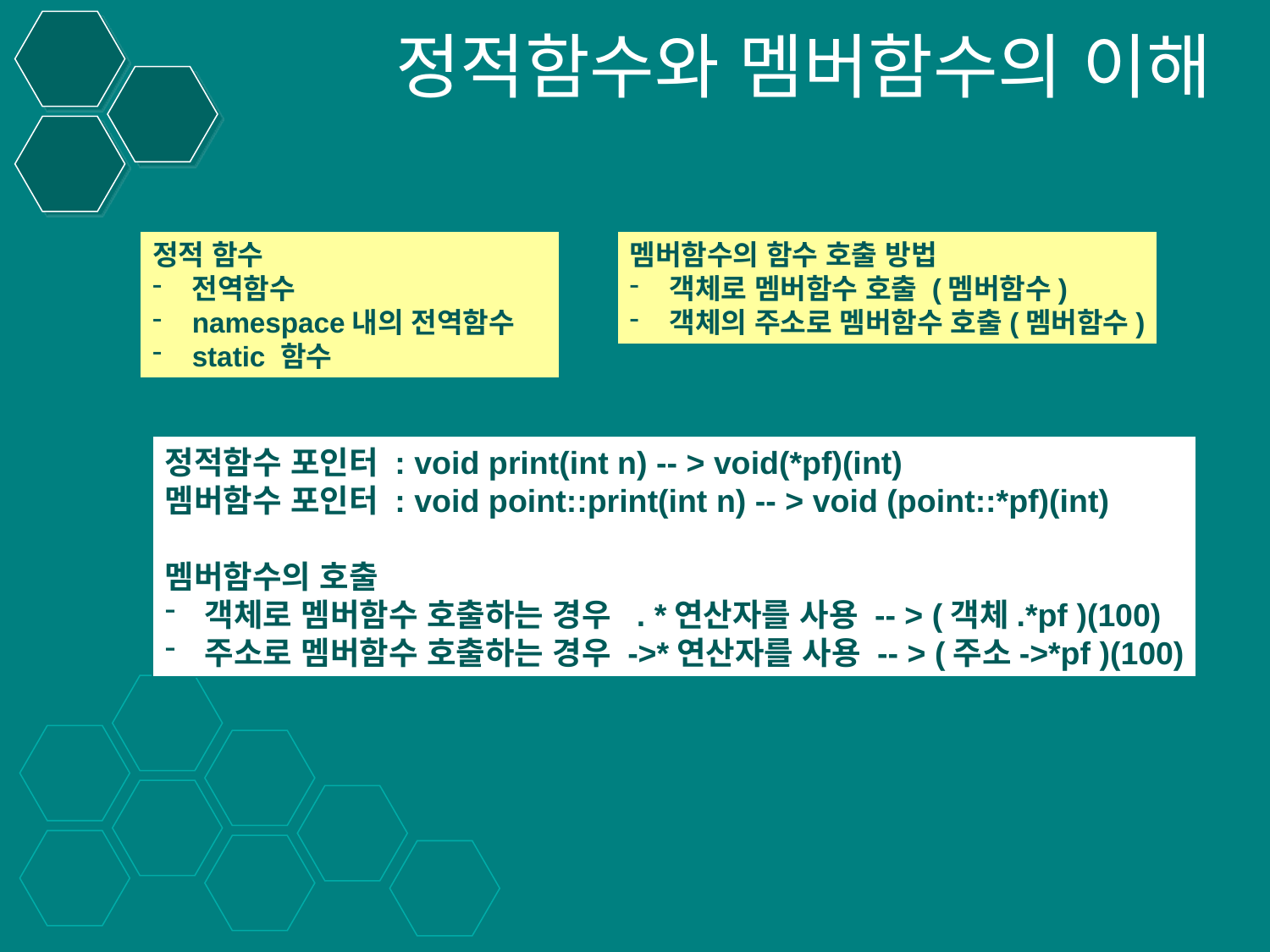

정적함수와 멤버함수의 이해
정적 함수
전역함수
namespace내의 전역함수
static 함수
멤버함수의 함수 호출 방법
객체로 멤버함수 호출 (멤버함수)
객체의 주소로 멤버함수 호출(멤버함수)
정적함수 포인터 : void print(int n) -- > void(*pf)(int)
멤버함수 포인터 : void point::print(int n) -- > void (point::*pf)(int)

멤버함수의 호출
객체로 멤버함수 호출하는 경우  . *연산자를 사용 -- > (객체.*pf )(100)
주소로 멤버함수 호출하는 경우 ->*연산자를 사용 -- > (주소->*pf )(100)